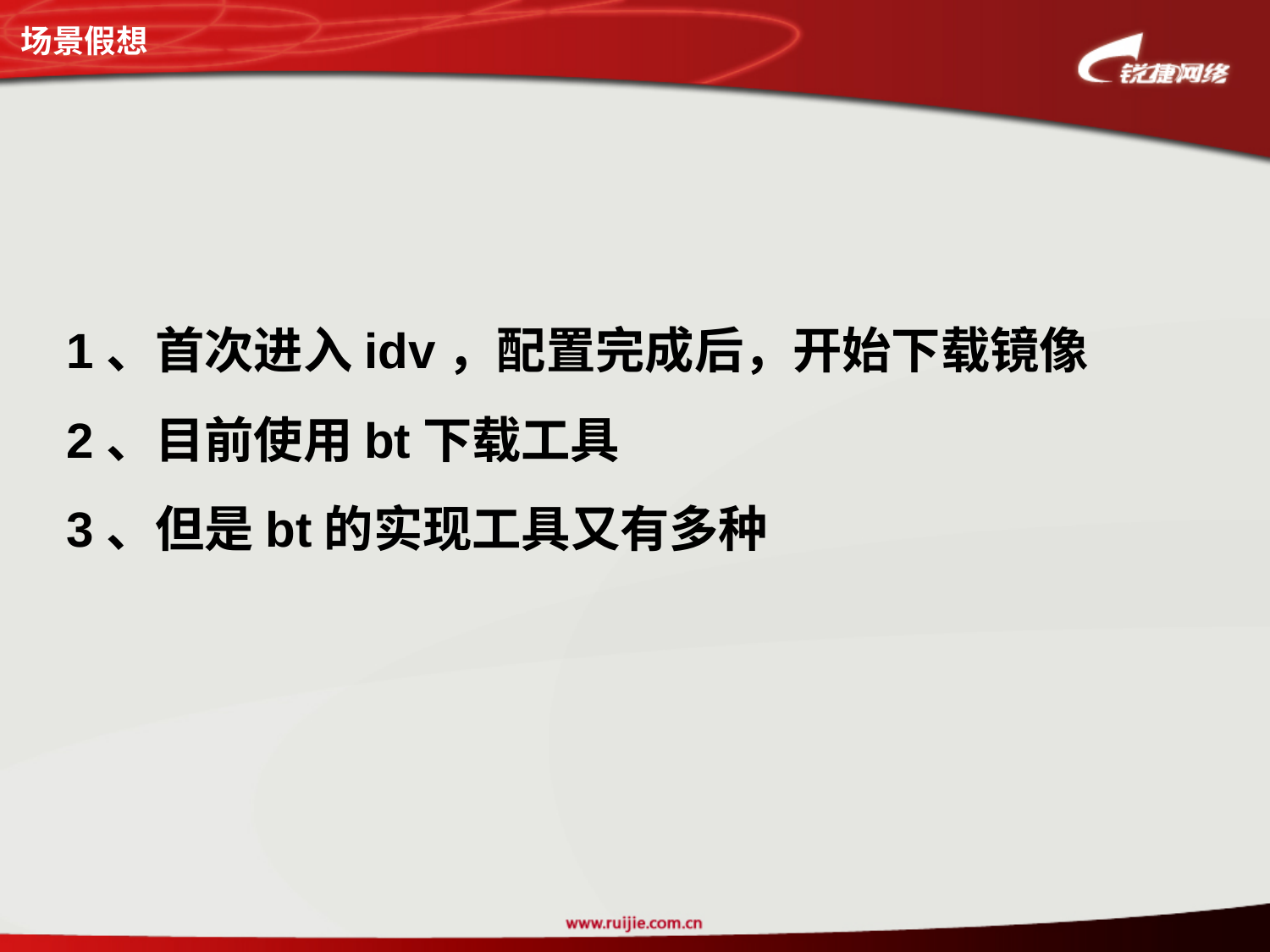

场景假想
1、首次进入idv，配置完成后，开始下载镜像
2、目前使用bt下载工具
3、但是bt的实现工具又有多种
4